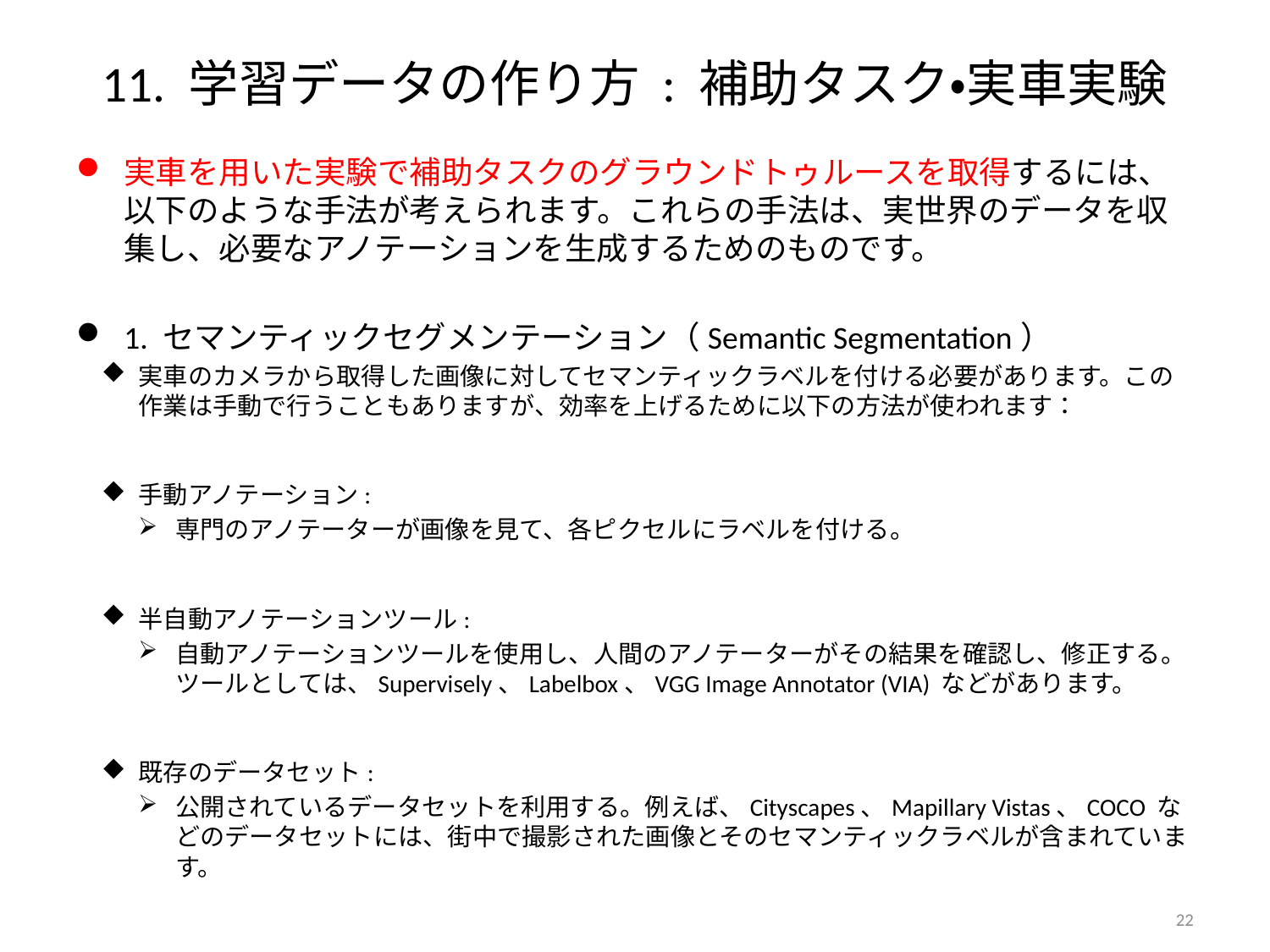

# 11. 学習データの作り方 : 補助タスク・実車実験
実車を用いた実験で補助タスクのグラウンドトゥルースを取得するには、以下のような手法が考えられます。これらの手法は、実世界のデータを収集し、必要なアノテーションを生成するためのものです。

1. セマンティックセグメンテーション（Semantic Segmentation）
実車のカメラから取得した画像に対してセマンティックラベルを付ける必要があります。この作業は手動で行うこともありますが、効率を上げるために以下の方法が使われます：

手動アノテーション:
専門のアノテーターが画像を見て、各ピクセルにラベルを付ける。

半自動アノテーションツール:
自動アノテーションツールを使用し、人間のアノテーターがその結果を確認し、修正する。ツールとしては、Supervisely、Labelbox、VGG Image Annotator (VIA) などがあります。

既存のデータセット:
公開されているデータセットを利用する。例えば、Cityscapes、Mapillary Vistas、COCO などのデータセットには、街中で撮影された画像とそのセマンティックラベルが含まれています。
22